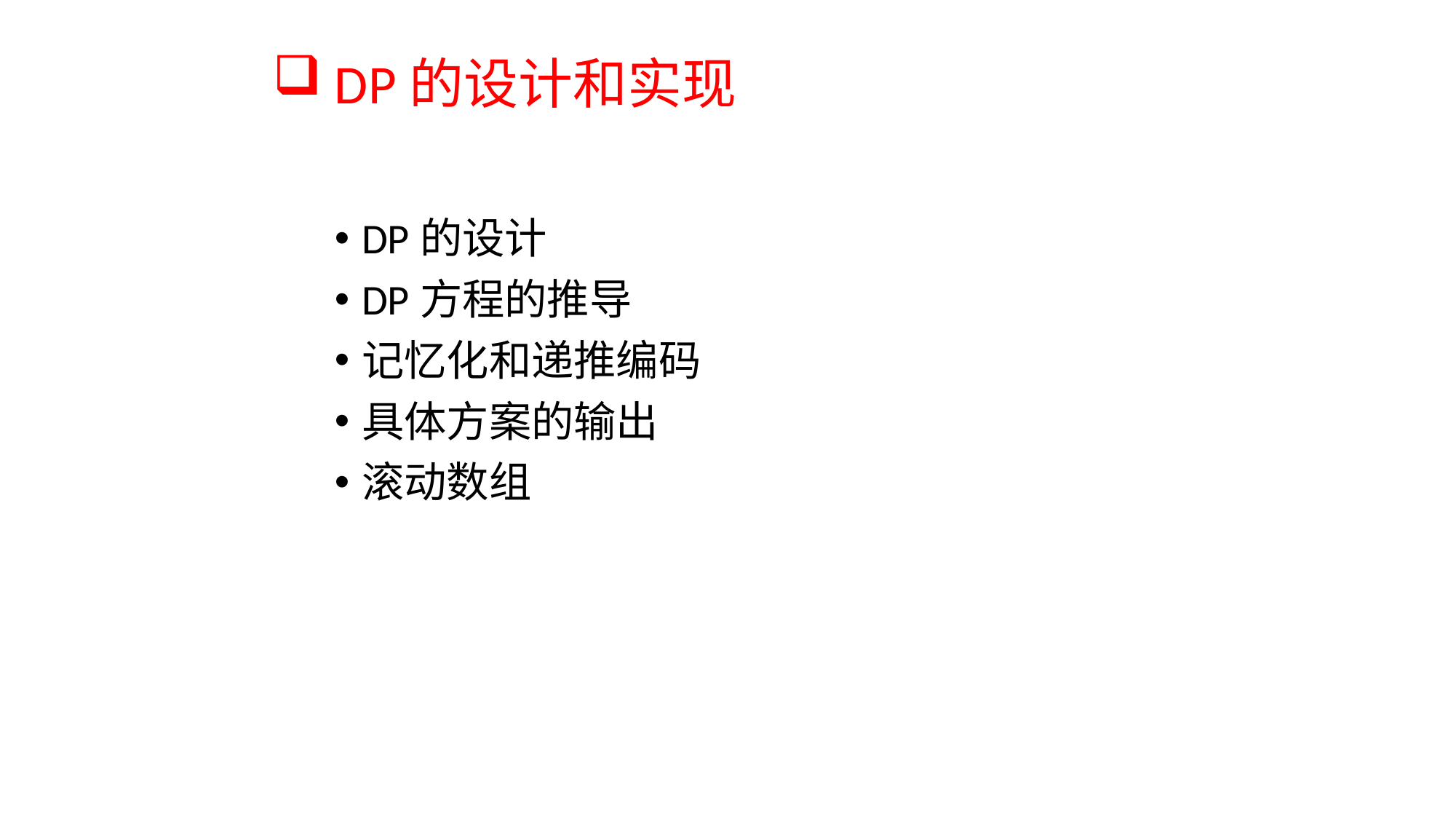

# DP的设计和实现
DP的设计
DP方程的推导
记忆化和递推编码
具体方案的输出
滚动数组